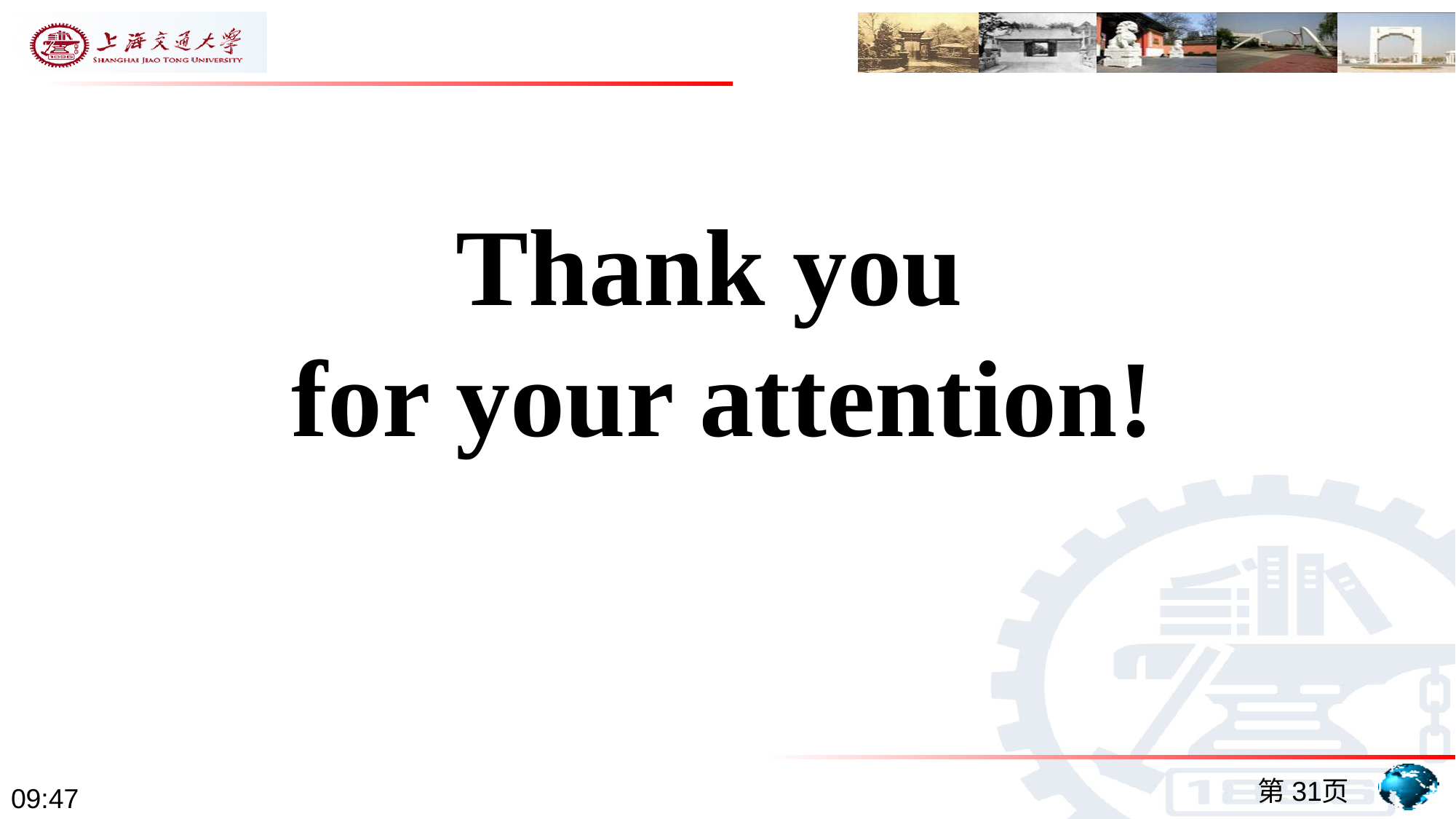

Thank you
for your attention!
第31页
09:47